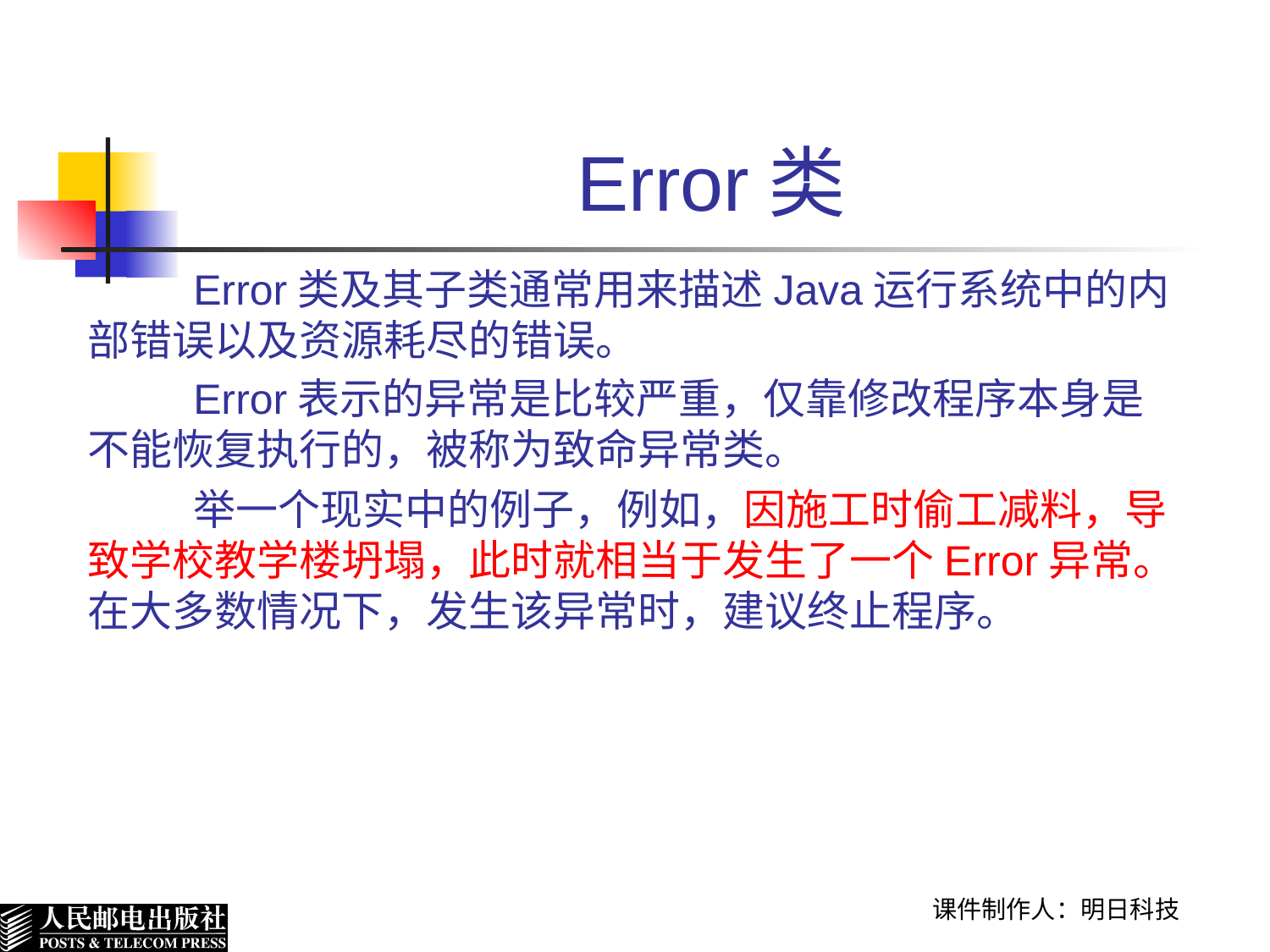

# Error类
Error类及其子类通常用来描述Java运行系统中的内部错误以及资源耗尽的错误。
Error表示的异常是比较严重，仅靠修改程序本身是不能恢复执行的，被称为致命异常类。
举一个现实中的例子，例如，因施工时偷工减料，导致学校教学楼坍塌，此时就相当于发生了一个Error异常。在大多数情况下，发生该异常时，建议终止程序。

课件制作人：明日科技